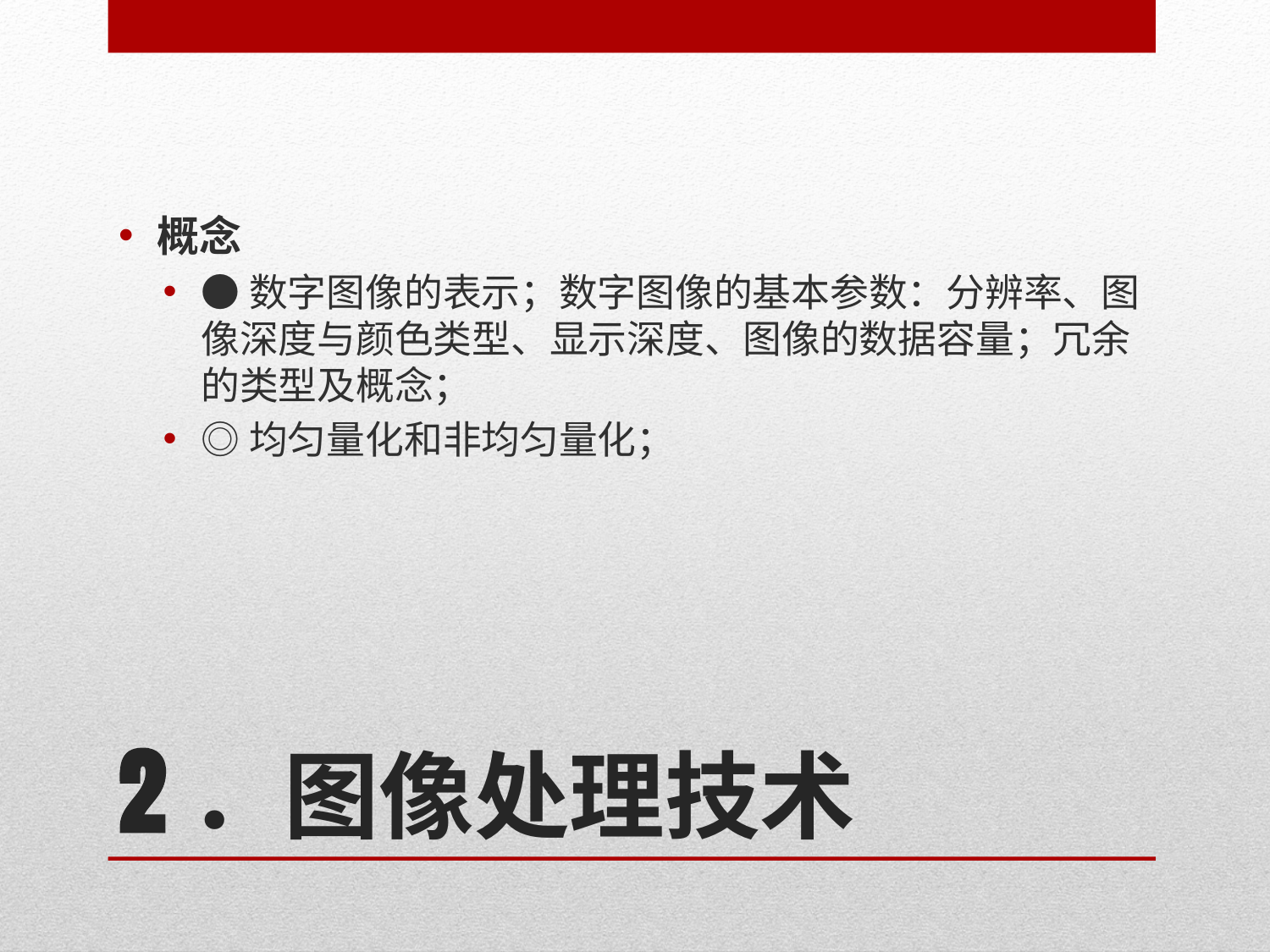

概念
●数字图像的表示；数字图像的基本参数：分辨率、图像深度与颜色类型、显示深度、图像的数据容量；冗余的类型及概念；
◎均匀量化和非均匀量化；

# 2．图像处理技术